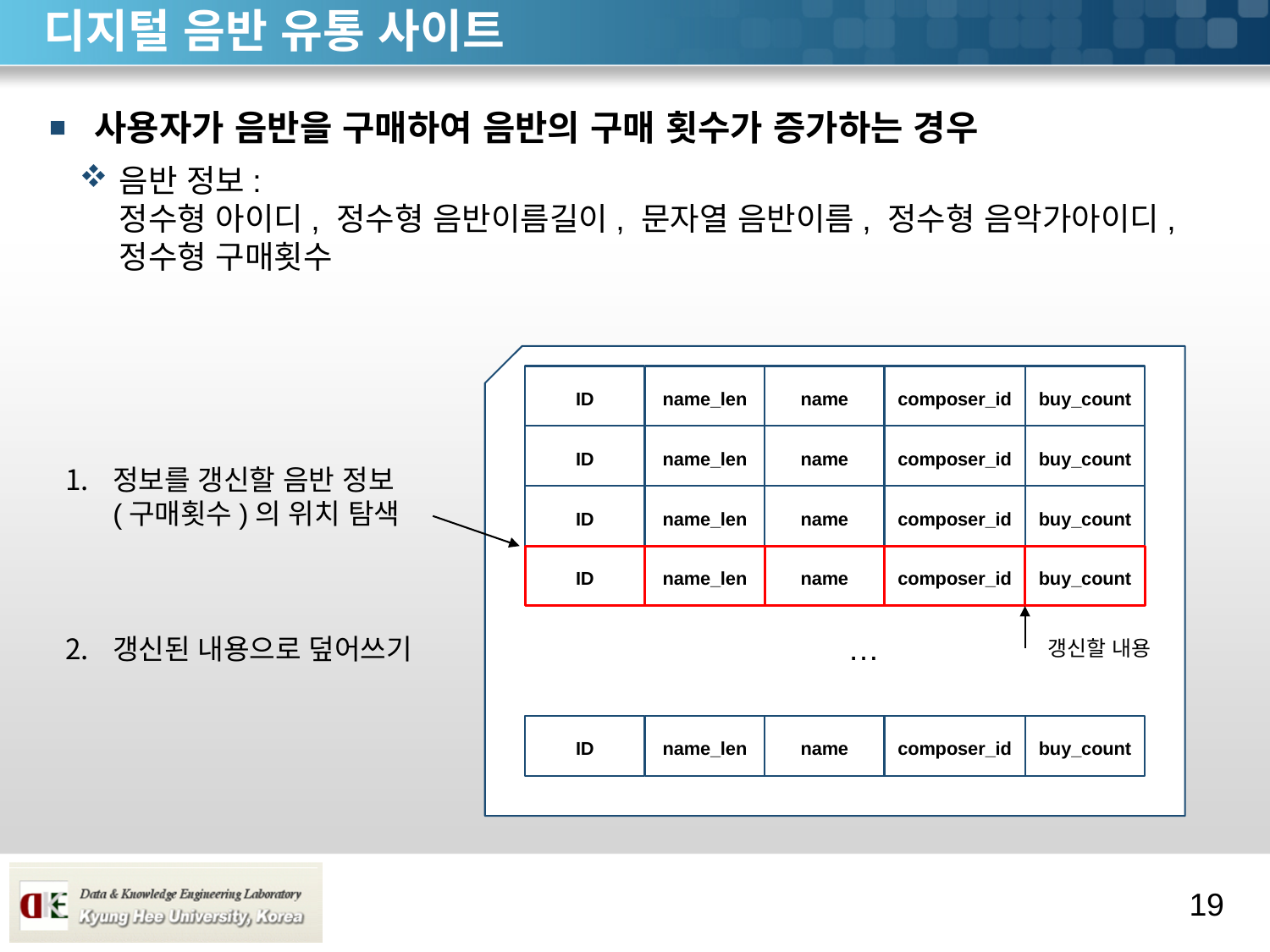

# 디지털 음반 유통 사이트
사용자가 음반을 구매하여 음반의 구매 횟수가 증가하는 경우
음반 정보:
정수형 아이디, 정수형 음반이름길이, 문자열 음반이름, 정수형 음악가아이디, 정수형 구매횟수

ID
name_len
name
composer_id
buy_count
ID
name_len
name
composer_id
buy_count
정보를 갱신할 음반 정보
(구매횟수)의 위치 탐색

갱신된 내용으로 덮어쓰기

ID
name_len
name
composer_id
buy_count
ID
name_len
name
composer_id
buy_count
…
갱신할 내용
ID
name_len
name
composer_id
buy_count